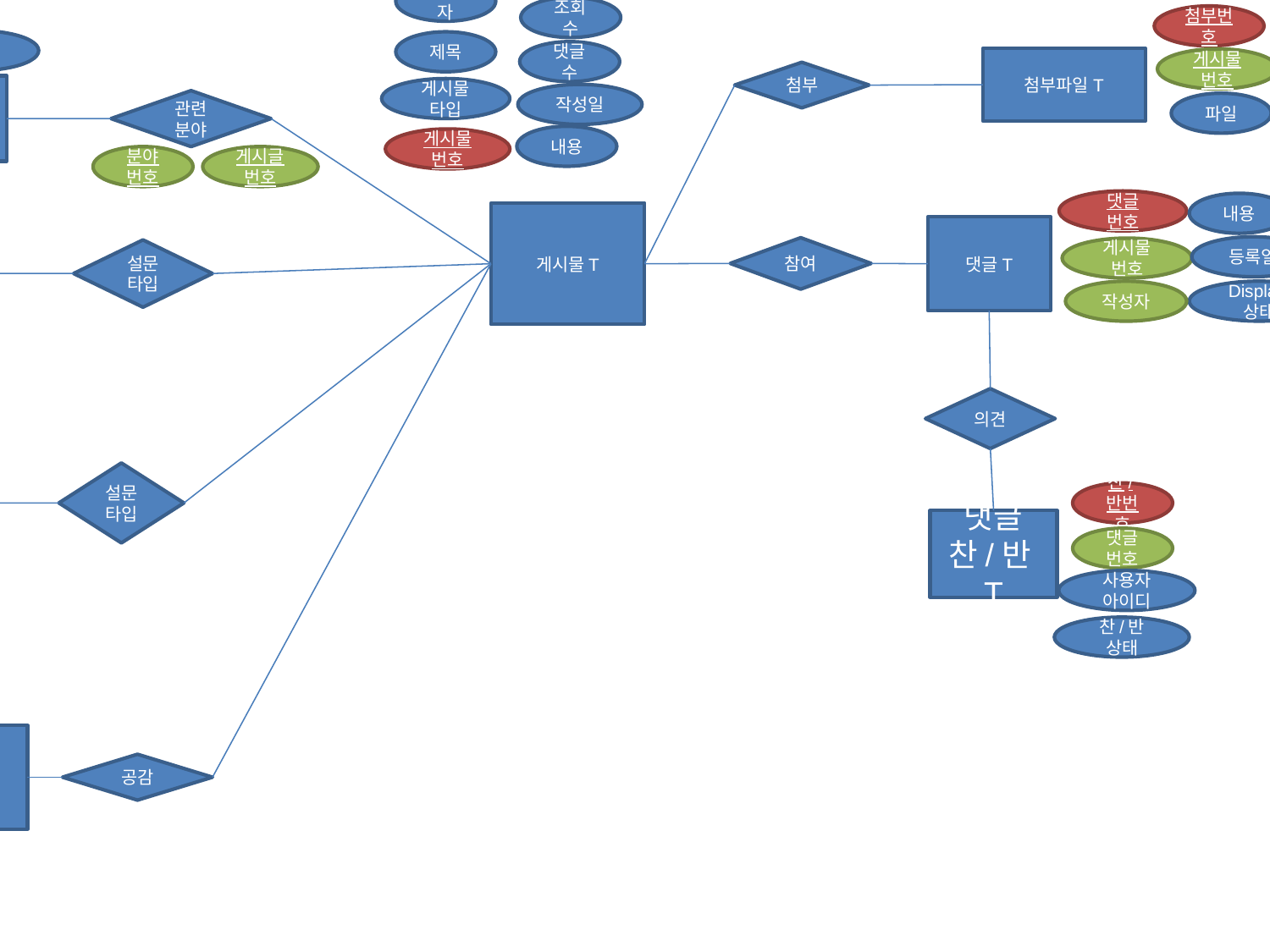

외래키 두개로 복합키 써서 기본키를 하려고하는데,
그러면 속성을 어떻게 지정해야하는가?
???
공감수
작성자
조회수
첨부번호
첨부번호
분야
번호
분야명
제목
댓글수
첨부파일T
게시물
번호
첨부
분야T
게시물
타입
작성일
관련
분야
파일
내용
게시물
번호
분야번호
게시글번호
댓글
번호
내용
VS형
번호
게시물T
댓글T
VS형T
등록일
참여
게시물
번호
설문
타입
게시물
번호
Display상태
작성자
찬 or 반
내용
마감일
의견
설문형
번호
설문형T
설문
타입
게시물
번호
찬/반번호
댓글
찬/반T
질문형태
댓글번호
사용자
아이디
필수
여부
찬/반
상태
내용

 공감
번호
공감T
공감

게시물
번호
사용자아이디

공감
여부